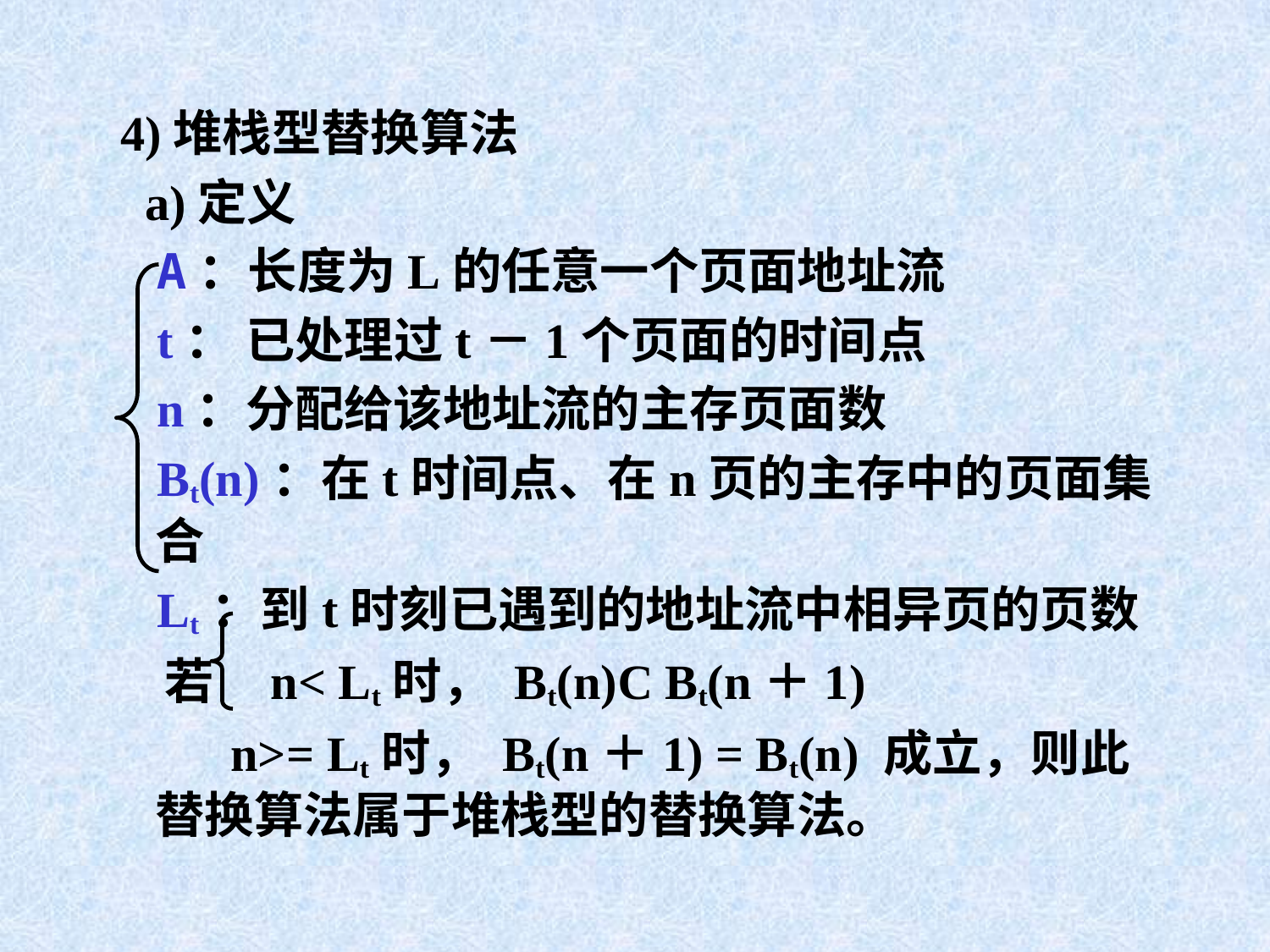

4)堆栈型替换算法
   a)定义
    A：长度为L的任意一个页面地址流
    t： 已处理过t－1个页面的时间点
    n：分配给该地址流的主存页面数
    Bt(n)：在t时间点、在n页的主存中的页面集合
    Lt：到t时刻已遇到的地址流中相异页的页数
    若    n< Lt时， Bt(n)Ϲ Bt(n＋1)
          n>= Lt时， Bt(n＋1) = Bt(n) 成立，则此替换算法属于堆栈型的替换算法。